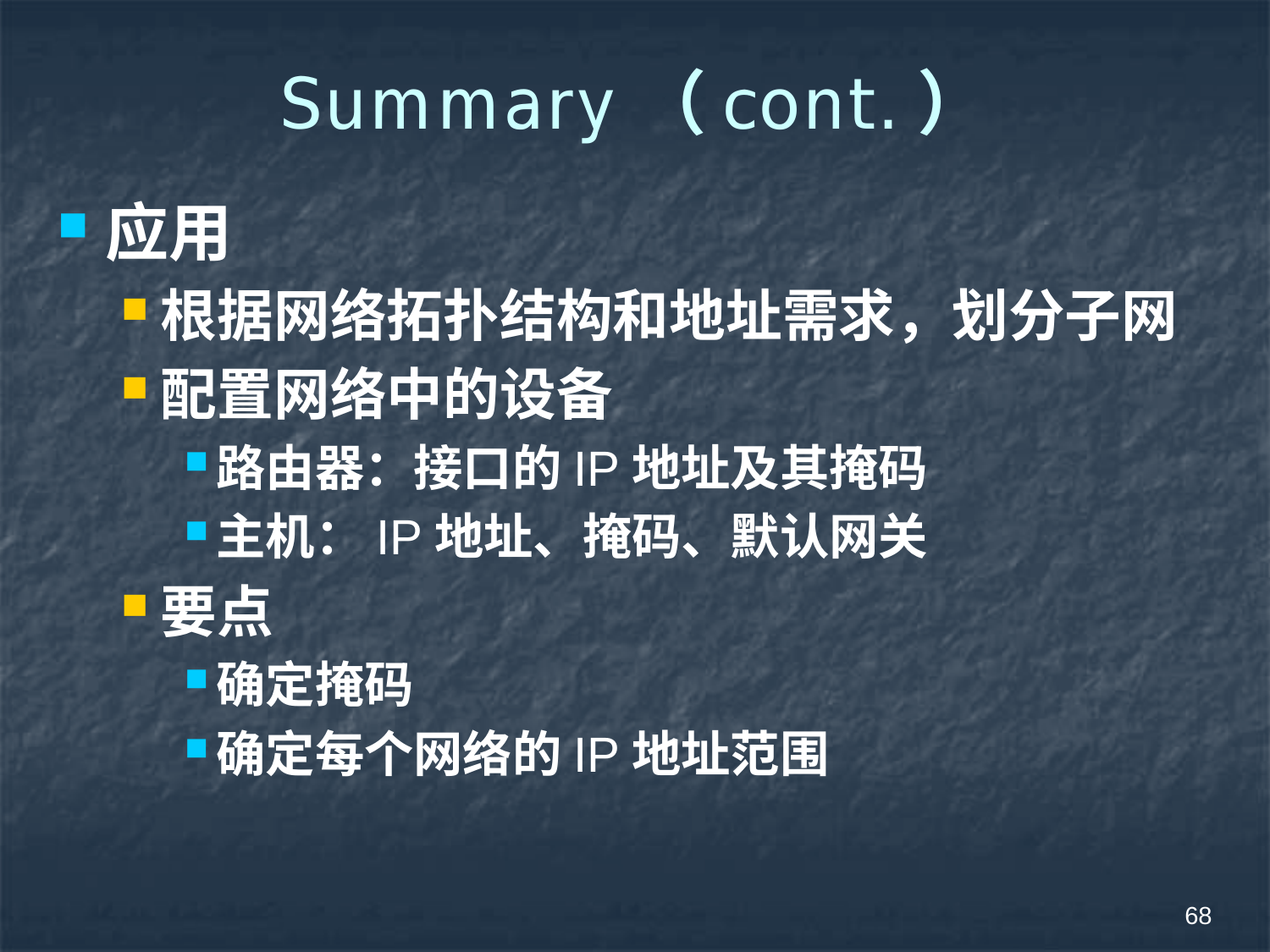

# Summary（cont.）
应用
根据网络拓扑结构和地址需求，划分子网
配置网络中的设备
路由器：接口的IP地址及其掩码
主机：IP地址、掩码、默认网关
要点
确定掩码
确定每个网络的IP地址范围
68